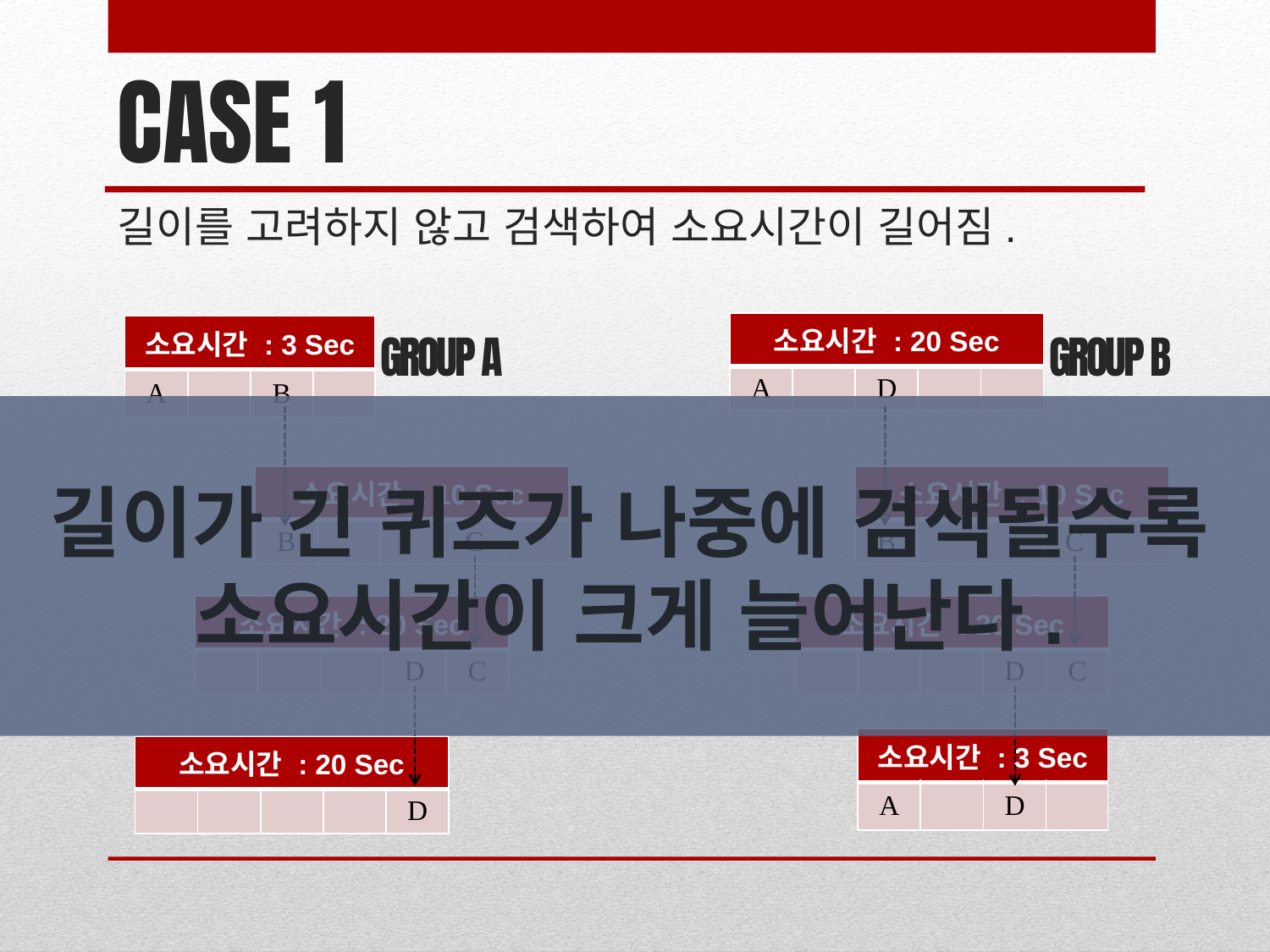

CASE 1
길이를 고려하지 않고 검색하여 소요시간이 길어짐.

| 소요시간 : 20 Sec |  |  |  |  |
| --- | --- | --- | --- | --- |
| A |  | D |  |  |
| 소요시간 : 3 Sec |  |  |  |
| --- | --- | --- | --- |
| A |  | B |  |
GROUP A
GROUP B

길이가 긴 퀴즈가 나중에 검색될수록
소요시간이 크게 늘어난다.
| 소요시간 : 10 Sec |  |  |  |  |
| --- | --- | --- | --- | --- |
| B |  |  | C |  |
| 소요시간 : 10 Sec |  |  |  |  |
| --- | --- | --- | --- | --- |
| B |  |  | C |  |
| 소요시간 : 20 Sec |  |  |  |  |
| --- | --- | --- | --- | --- |
|  |  |  | D | C |
| 소요시간 : 20 Sec |  |  |  |  |
| --- | --- | --- | --- | --- |
|  |  |  | D | C |
| 소요시간 : 3 Sec |  |  |  |
| --- | --- | --- | --- |
| A |  | D |  |
| 소요시간 : 20 Sec |  |  |  |  |
| --- | --- | --- | --- | --- |
|  |  |  |  | D |